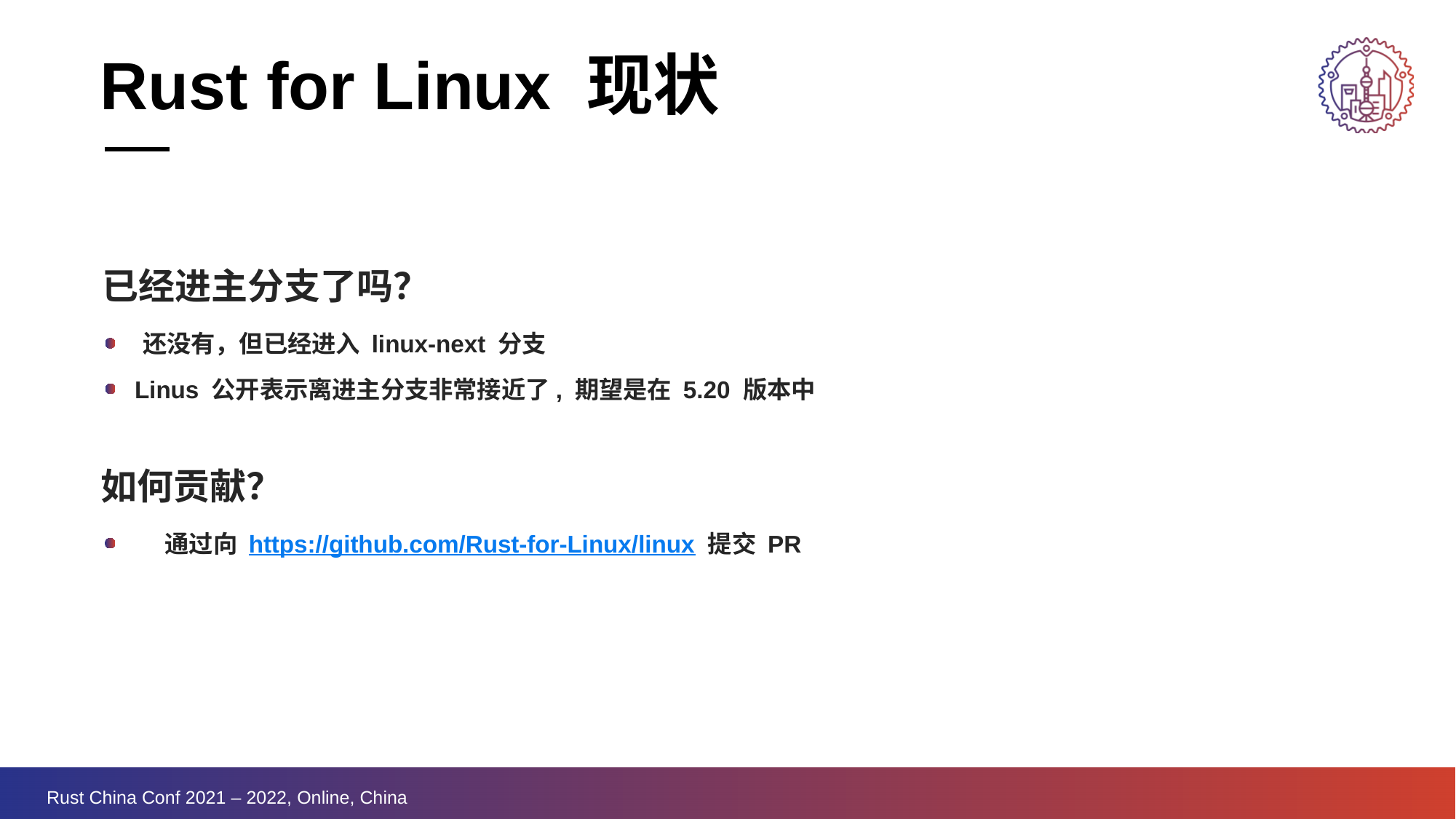

Rust for Linux 现状
已经进主分支了吗？
还没有，但已经进入 linux-next 分支

Linus 公开表示离进主分支非常接近了, 期望是在 5.20 版本中

如何贡献？
通过向 https://github.com/Rust-for-Linux/linux 提交 PR